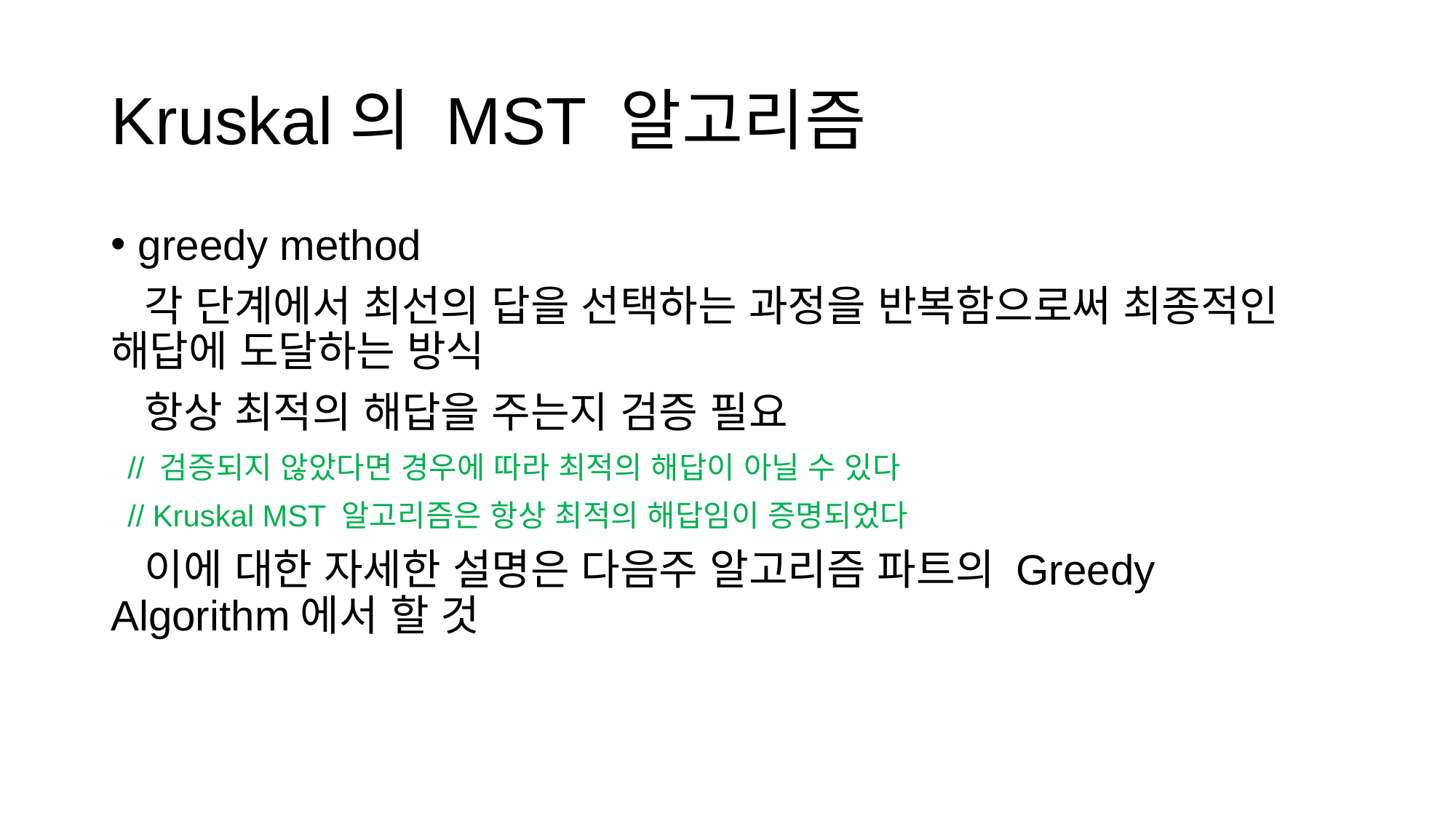

# Kruskal의 MST 알고리즘
greedy method
  각 단계에서 최선의 답을 선택하는 과정을 반복함으로써 최종적인 해답에 도달하는 방식
  항상 최적의 해답을 주는지 검증 필요
  // 검증되지 않았다면 경우에 따라 최적의 해답이 아닐 수 있다
  // Kruskal MST 알고리즘은 항상 최적의 해답임이 증명되었다
  이에 대한 자세한 설명은 다음주 알고리즘 파트의 Greedy Algorithm에서 할 것